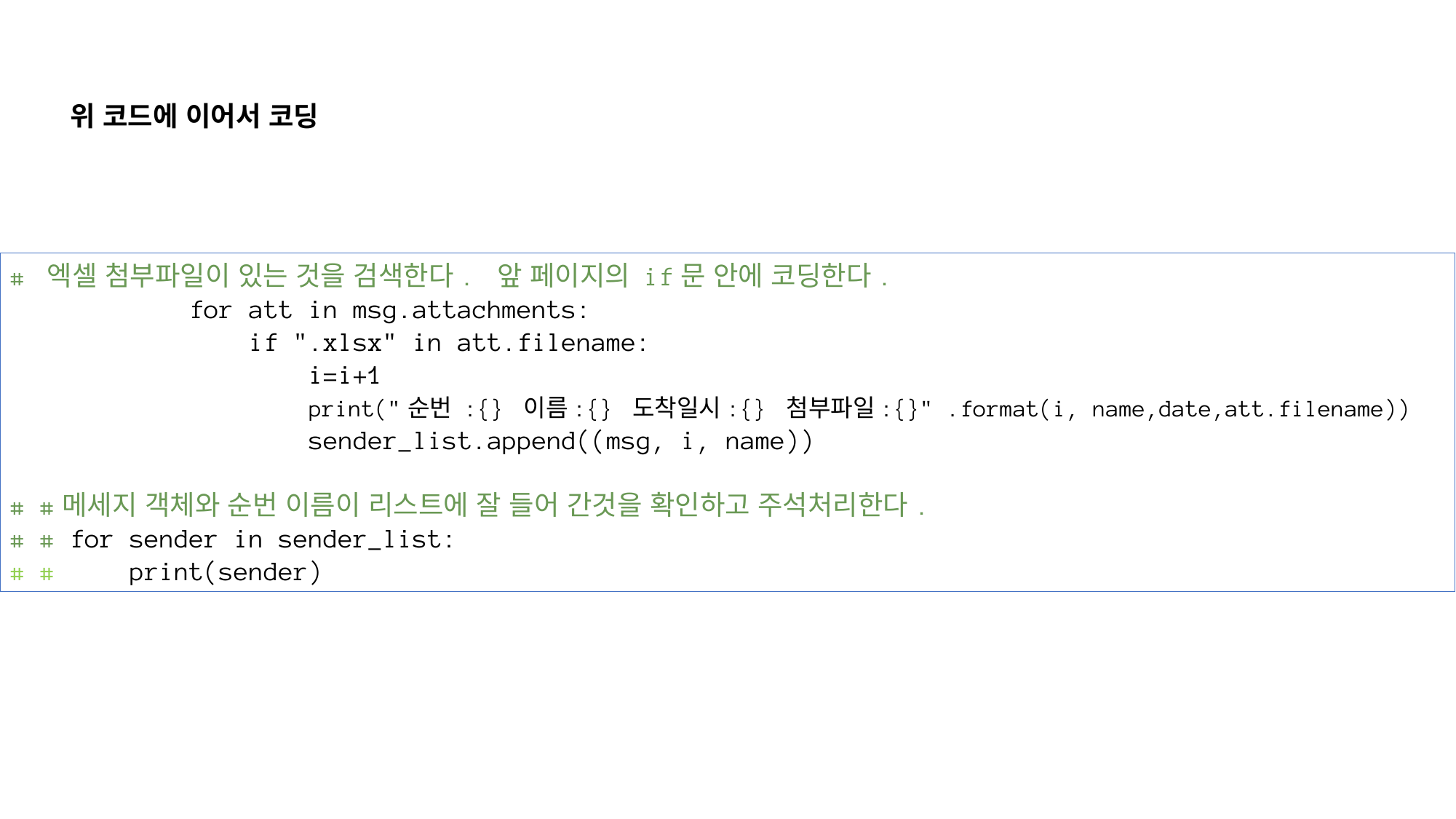

위 코드에 이어서 코딩
# 엑셀 첨부파일이 있는 것을 검색한다. 앞 페이지의 if문 안에 코딩한다.
            for att in msg.attachments:
                if ".xlsx" in att.filename:
                    i=i+1
                    print("순번 :{} 이름:{} 도착일시:{} 첨부파일:{}" .format(i, name,date,att.filename))
                    sender_list.append((msg, i, name))
# #메세지 객체와 순번 이름이 리스트에 잘 들어 간것을 확인하고 주석처리한다.
# # for sender in sender_list:
# #     print(sender)